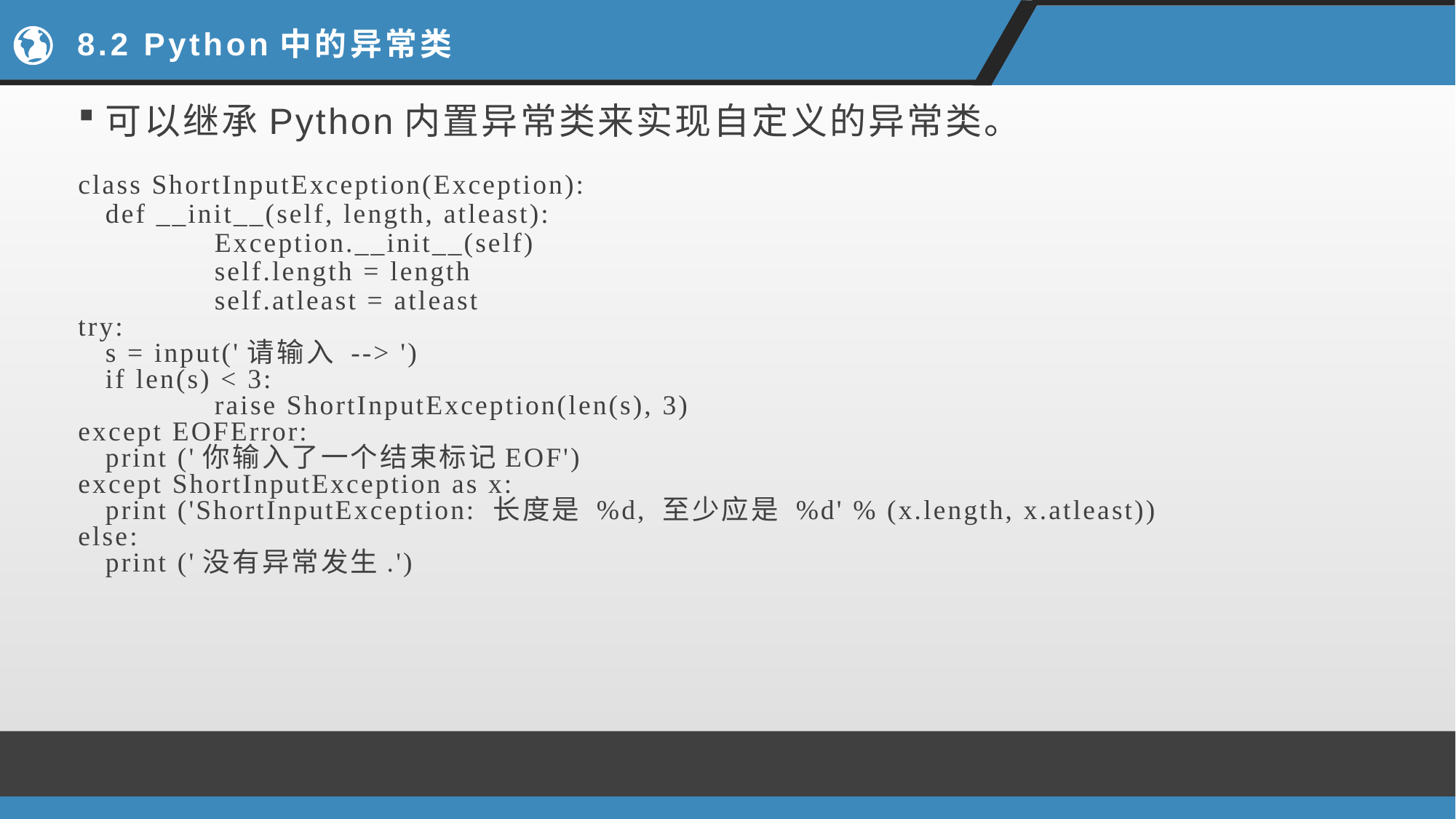

# 8.2 Python中的异常类

可以继承Python内置异常类来实现自定义的异常类。

class ShortInputException(Exception):
	def __init__(self, length, atleast):
		Exception.__init__(self)
		self.length = length
		self.atleast = atleast
try:
	s = input('请输入 --> ')
	if len(s) < 3:
		raise ShortInputException(len(s), 3)
except EOFError:
	print ('你输入了一个结束标记EOF')
except ShortInputException as x:
	print ('ShortInputException: 长度是 %d, 至少应是 %d' % (x.length, x.atleast))
else:
	print ('没有异常发生.')